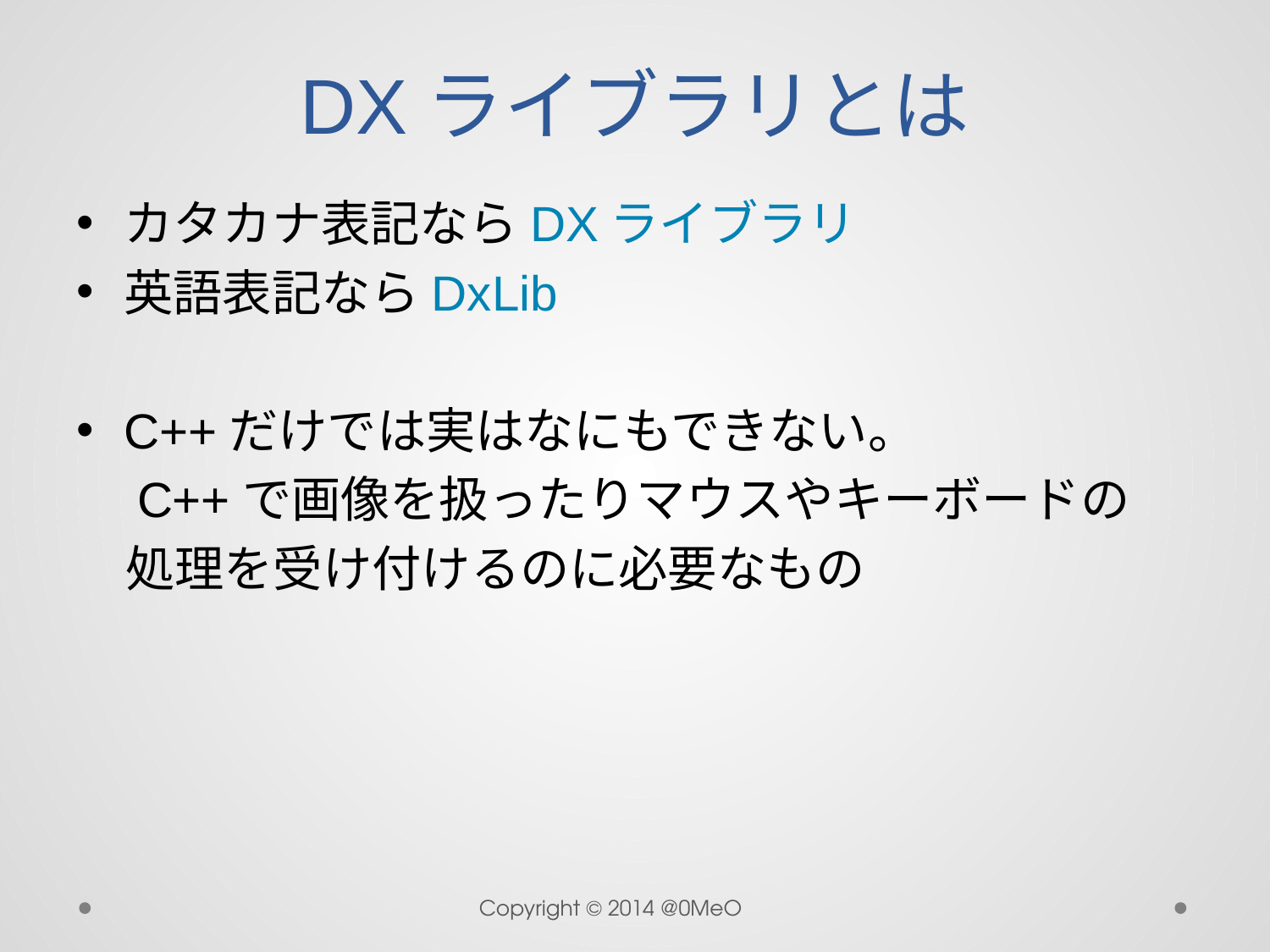

# DXライブラリとは
カタカナ表記ならDXライブラリ
英語表記ならDxLib

C++だけでは実はなにもできない。
　C++で画像を扱ったりマウスやキーボードの
　処理を受け付けるのに必要なもの